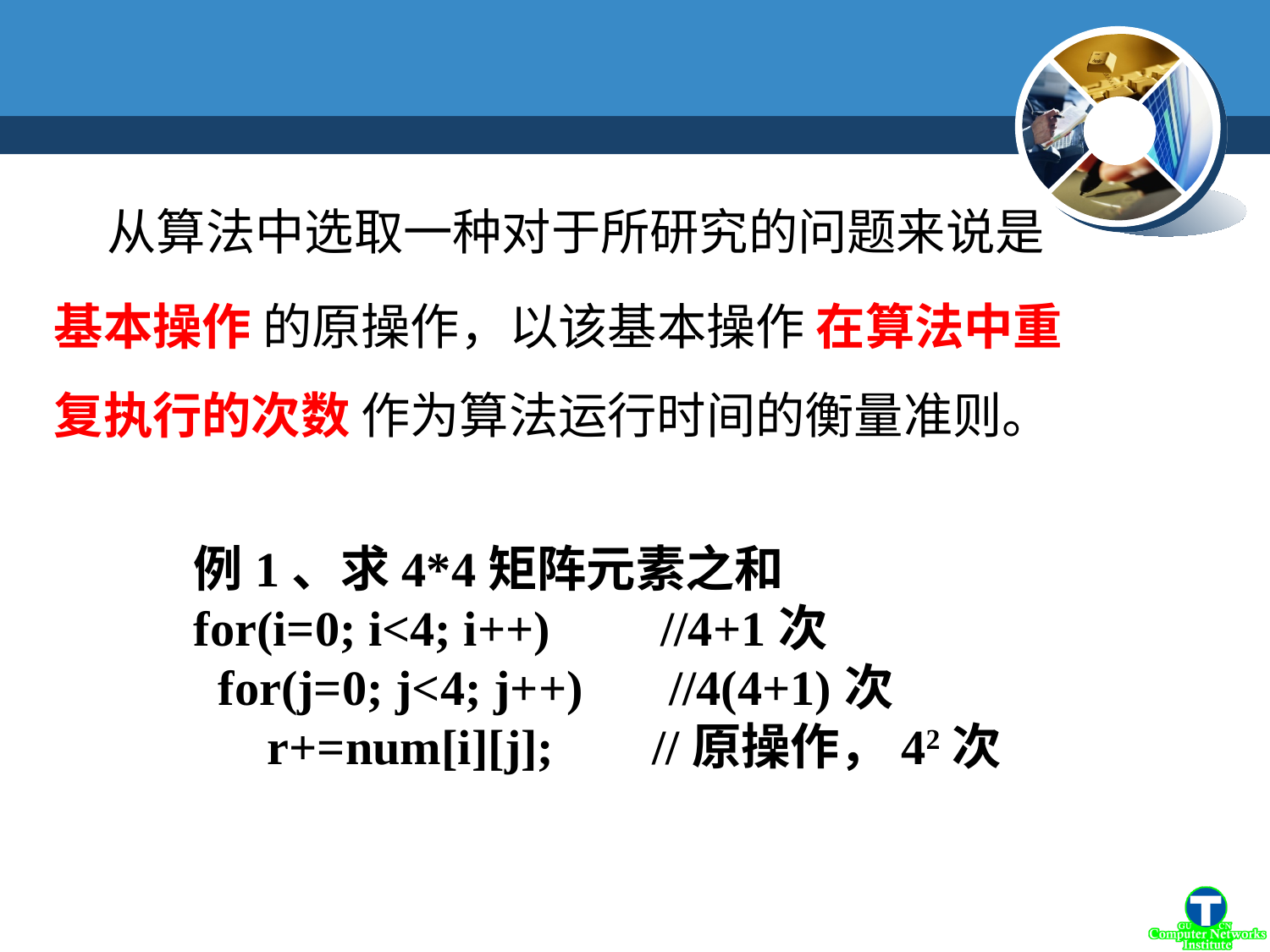

从算法中选取一种对于所研究的问题来说是 基本操作 的原操作，以该基本操作 在算法中重复执行的次数 作为算法运行时间的衡量准则。
例1、求4*4矩阵元素之和
for(i=0; i<4; i++)         //4+1次
  for(j=0; j<4; j++)       //4(4+1)次
      r+=num[i][j];        //原操作，42次